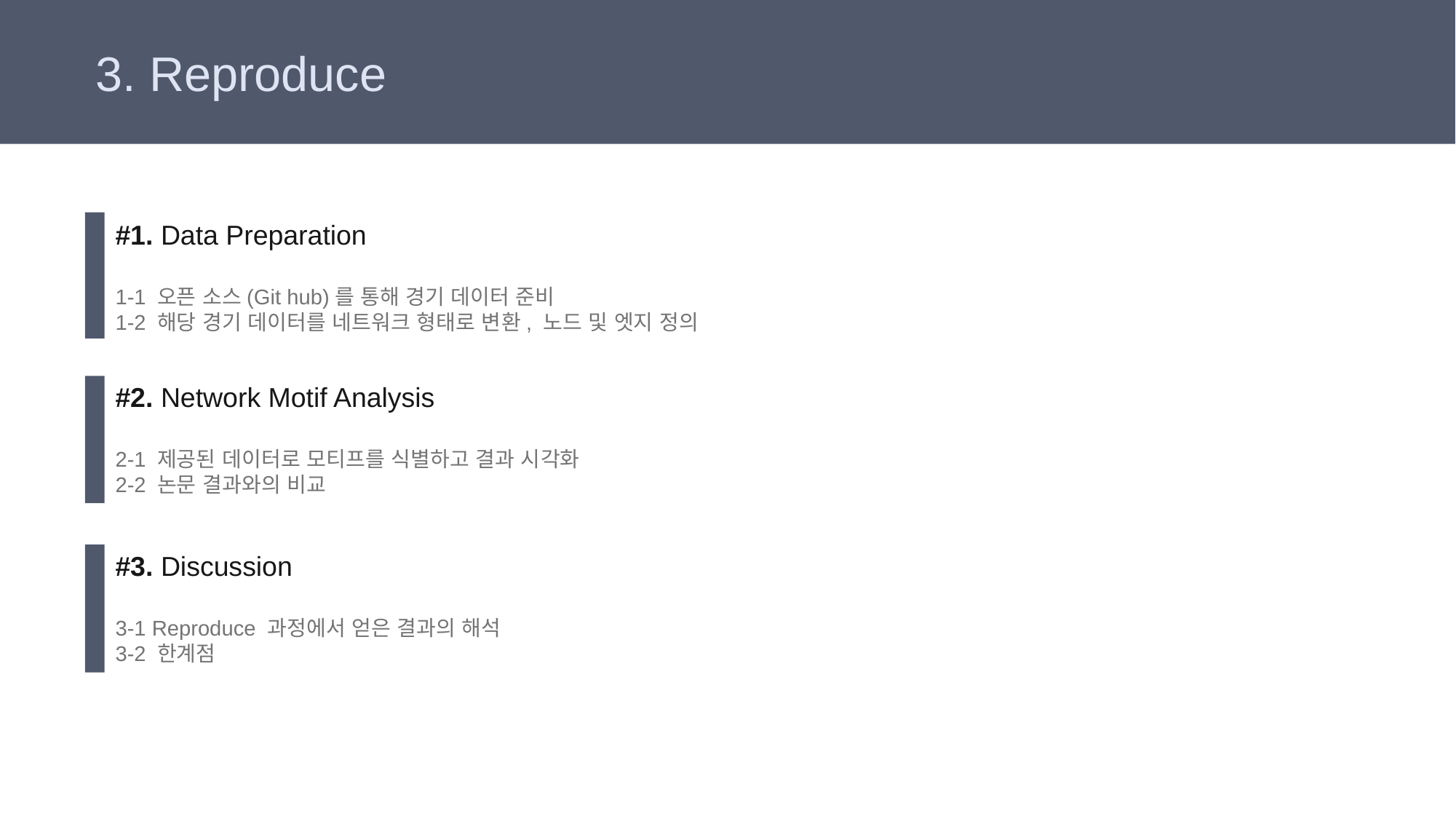

3. Reproduce

#1. Data Preparation
1-1 오픈 소스(Git hub)를 통해 경기 데이터 준비
1-2 해당 경기 데이터를 네트워크 형태로 변환, 노드 및 엣지 정의
#2. Network Motif Analysis
2-1 제공된 데이터로 모티프를 식별하고 결과 시각화
2-2 논문 결과와의 비교

#3. Discussion
3-1 Reproduce 과정에서 얻은 결과의 해석
3-2 한계점